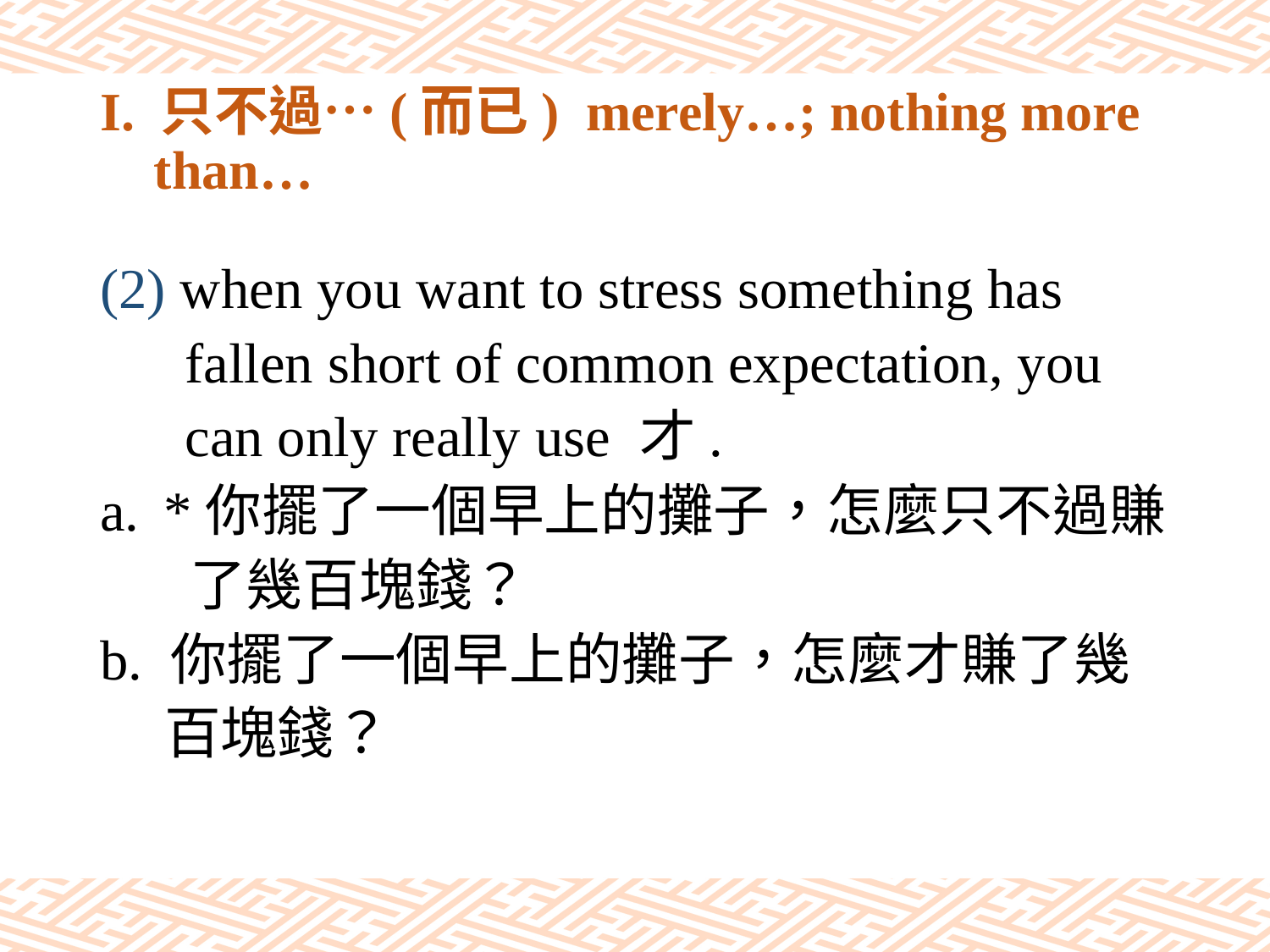

# I. 只不過…(而已)  merely…; nothing more than…
(2) when you want to stress something has
      fallen short of common expectation, you
      can only really use 才.
*你擺了一個早上的攤子，怎麼只不過賺
      了幾百塊錢？
b. 你擺了一個早上的攤子，怎麼才賺了幾
    百塊錢？